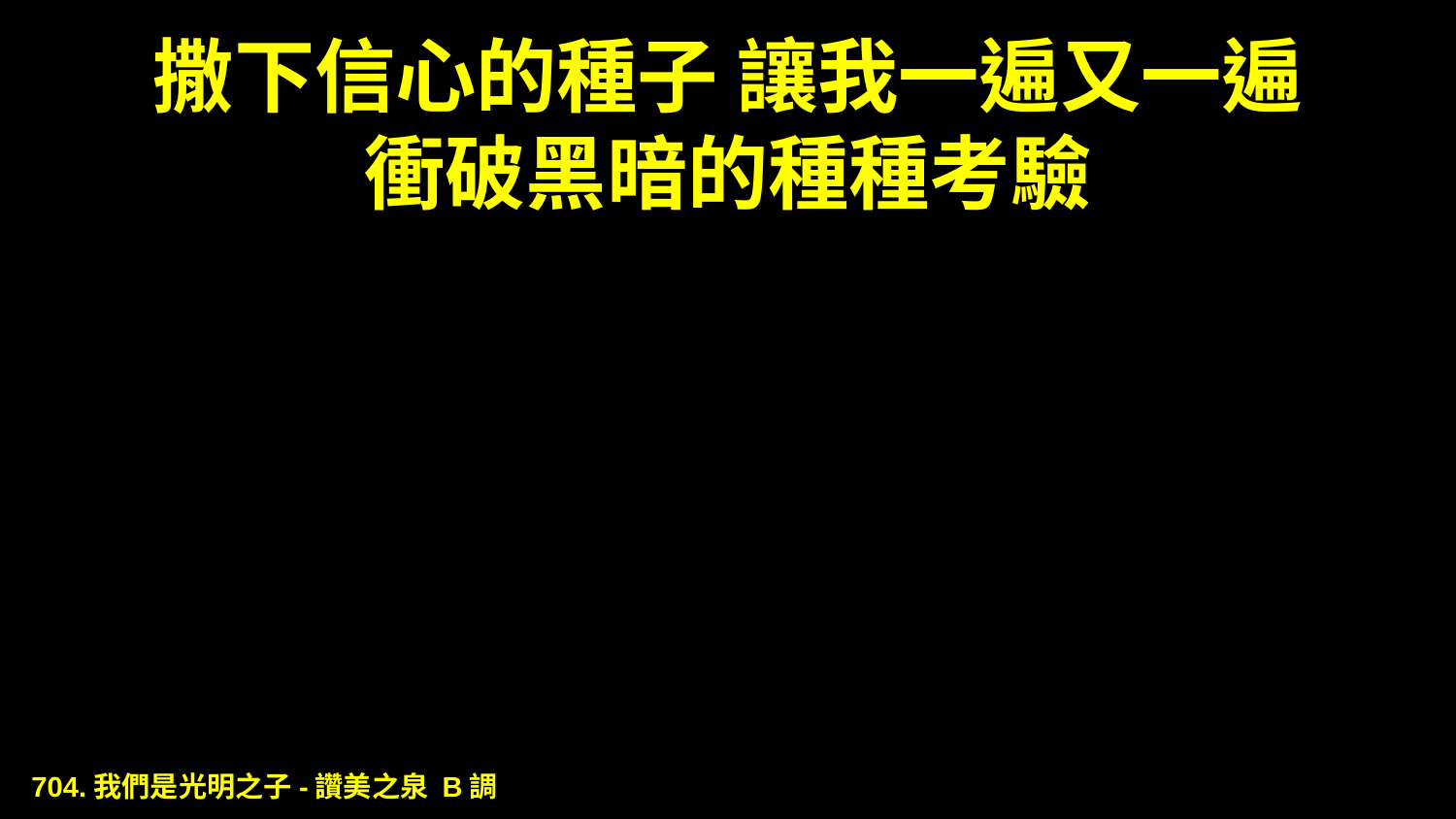

# 撒下信心的種子 讓我一遍又一遍 衝破黑暗的種種考驗
704.我們是光明之子-讚美之泉 B調